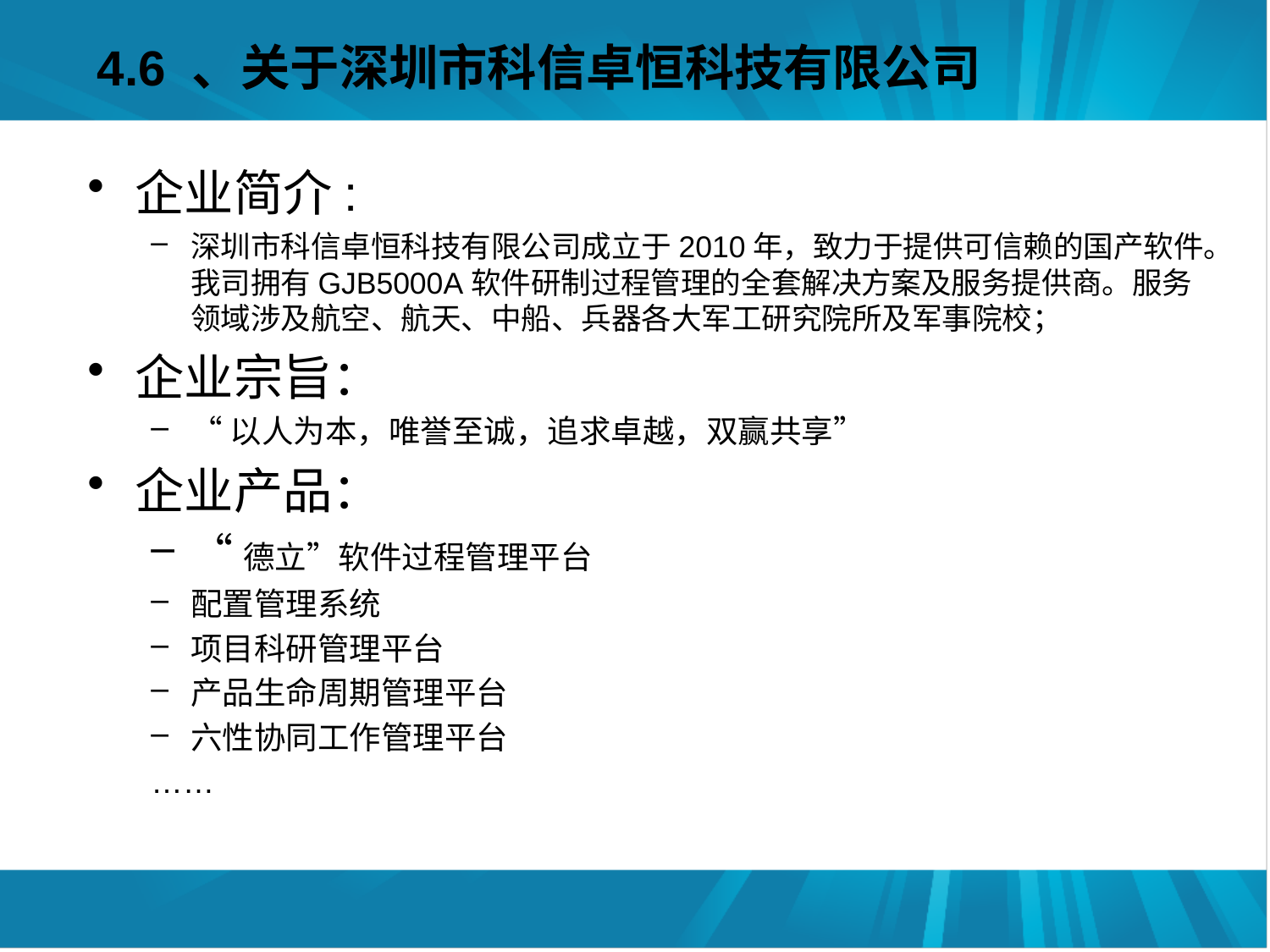

# 4.6 、关于深圳市科信卓恒科技有限公司
企业简介:
深圳市科信卓恒科技有限公司成立于2010年，致力于提供可信赖的国产软件。我司拥有GJB5000A软件研制过程管理的全套解决方案及服务提供商。服务领域涉及航空、航天、中船、兵器各大军工研究院所及军事院校；
企业宗旨：
“以人为本，唯誉至诚，追求卓越，双赢共享”
企业产品：
“德立”软件过程管理平台
配置管理系统
项目科研管理平台
产品生命周期管理平台
六性协同工作管理平台
……